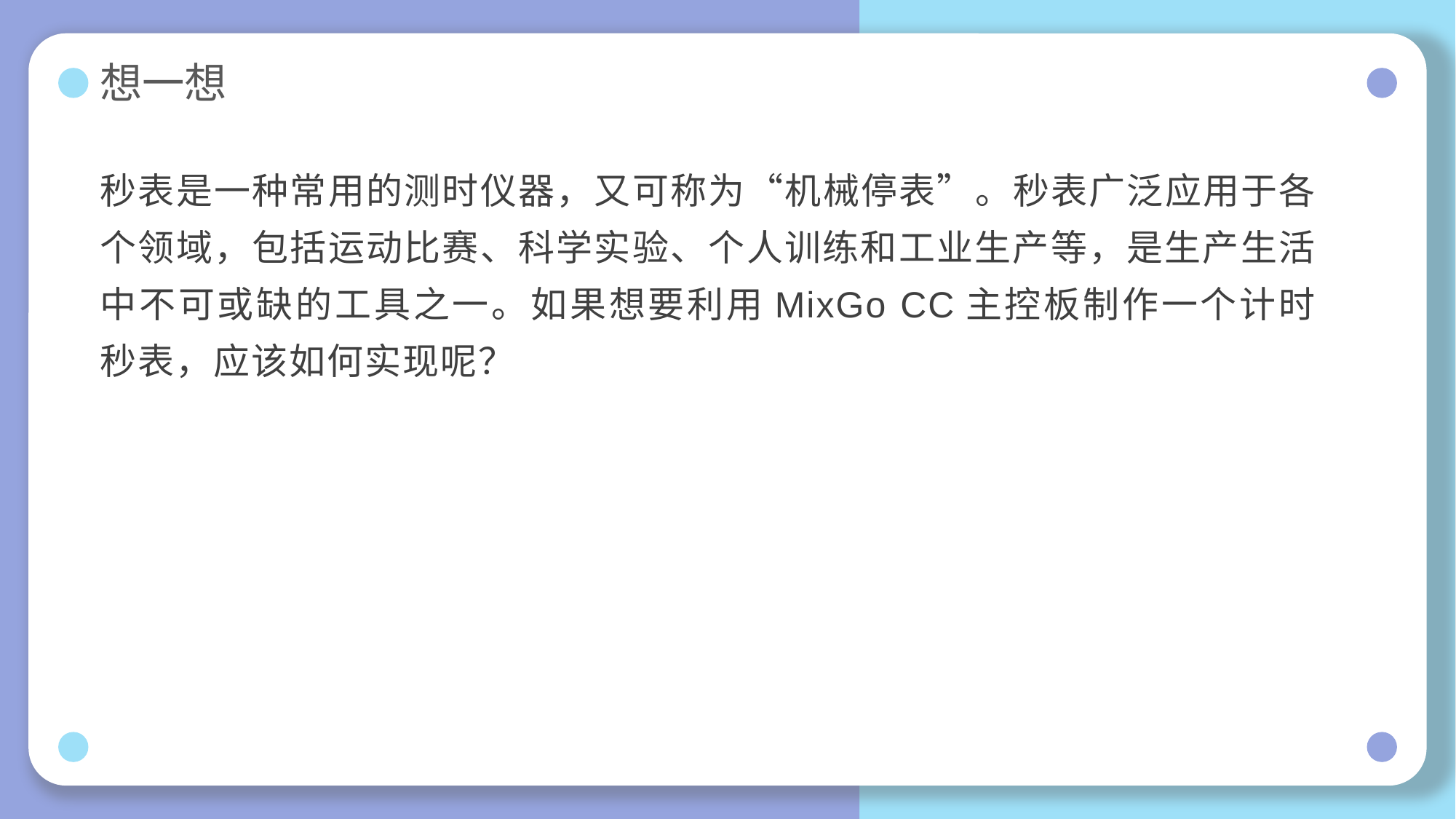

# 想一想
秒表是一种常用的测时仪器，又可称为“机械停表”。秒表广泛应用于各个领域，包括运动比赛、科学实验、个人训练和工业生产等，是生产生活中不可或缺的工具之一。如果想要利用MixGo CC主控板制作一个计时秒表，应该如何实现呢？